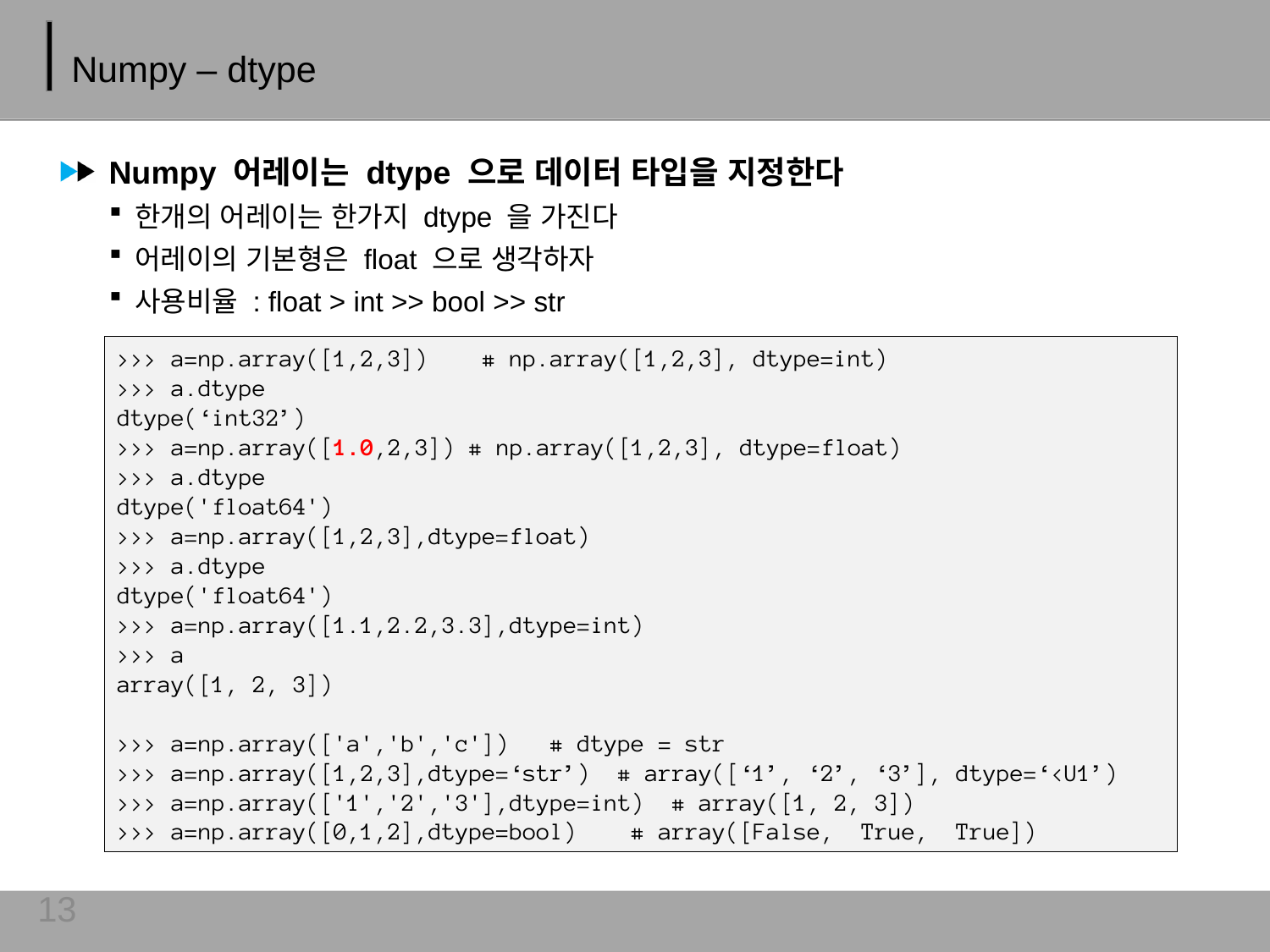

# Numpy – dtype
Numpy 어레이는 dtype 으로 데이터 타입을 지정한다
한개의 어레이는 한가지 dtype 을 가진다
어레이의 기본형은 float 으로 생각하자
사용비율 : float > int >> bool >> str
>>> a=np.array([1,2,3])    # np.array([1,2,3], dtype=int)
>>> a.dtype
dtype(‘int32’)
>>> a=np.array([1.0,2,3]) # np.array([1,2,3], dtype=float)
>>> a.dtype
dtype('float64')
>>> a=np.array([1,2,3],dtype=float)
>>> a.dtype
dtype('float64')
>>> a=np.array([1.1,2.2,3.3],dtype=int)
>>> a
array([1, 2, 3])

>>> a=np.array(['a','b','c'])   # dtype = str
>>> a=np.array([1,2,3],dtype=‘str’)  # array([‘1’, ‘2’, ‘3’], dtype=‘<U1’)
>>> a=np.array(['1','2','3'],dtype=int)  # array([1, 2, 3])
>>> a=np.array([0,1,2],dtype=bool)    # array([False,  True,  True])
13